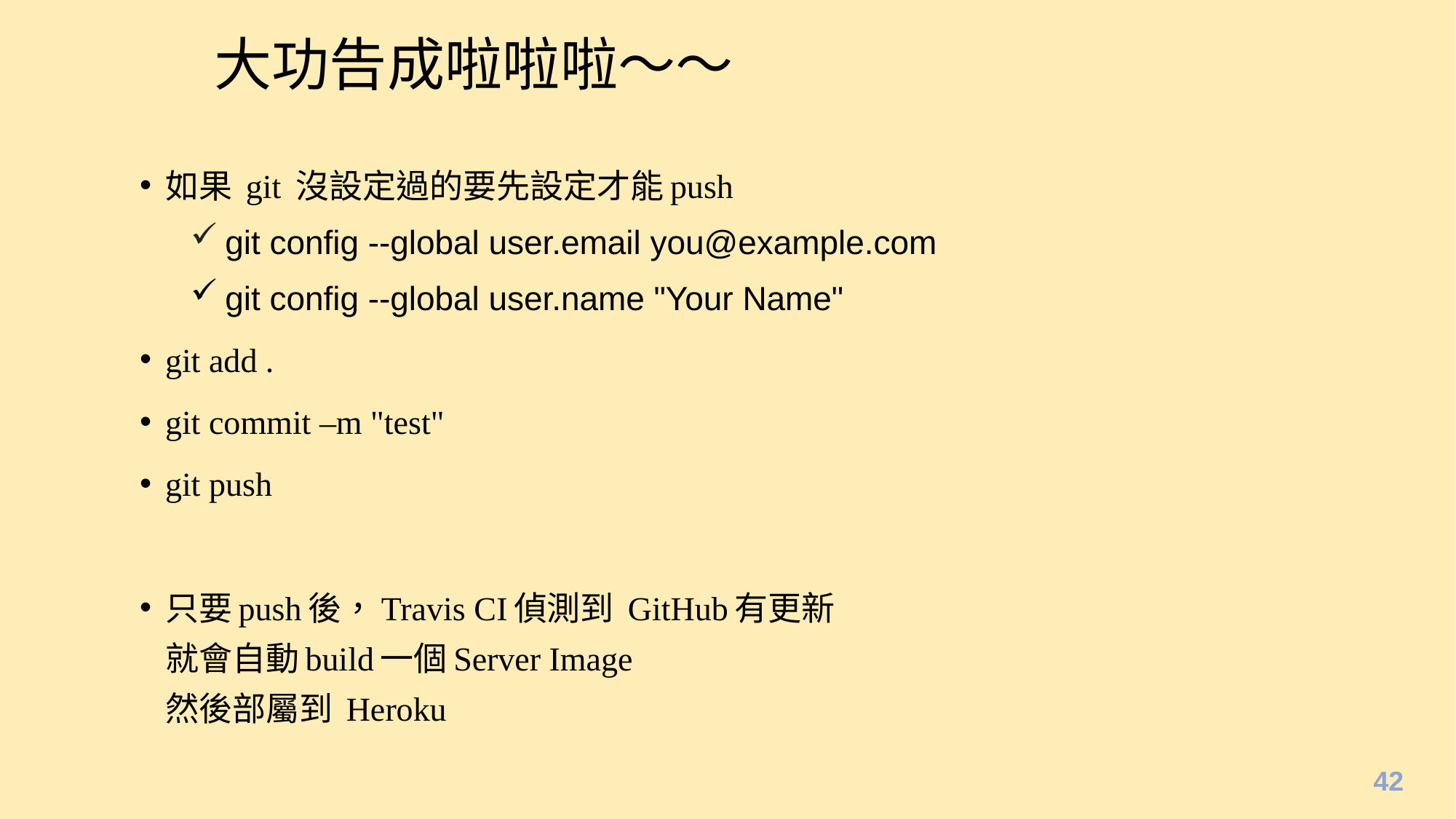

# 大功告成啦啦啦～～
如果 git 沒設定過的要先設定才能push
 git config --global user.email you@example.com
 git config --global user.name "Your Name"
git add .
git commit –m "test"
git push

只要push後，Travis CI偵測到 GitHub有更新
就會自動build一個Server Image
然後部屬到 Heroku
42